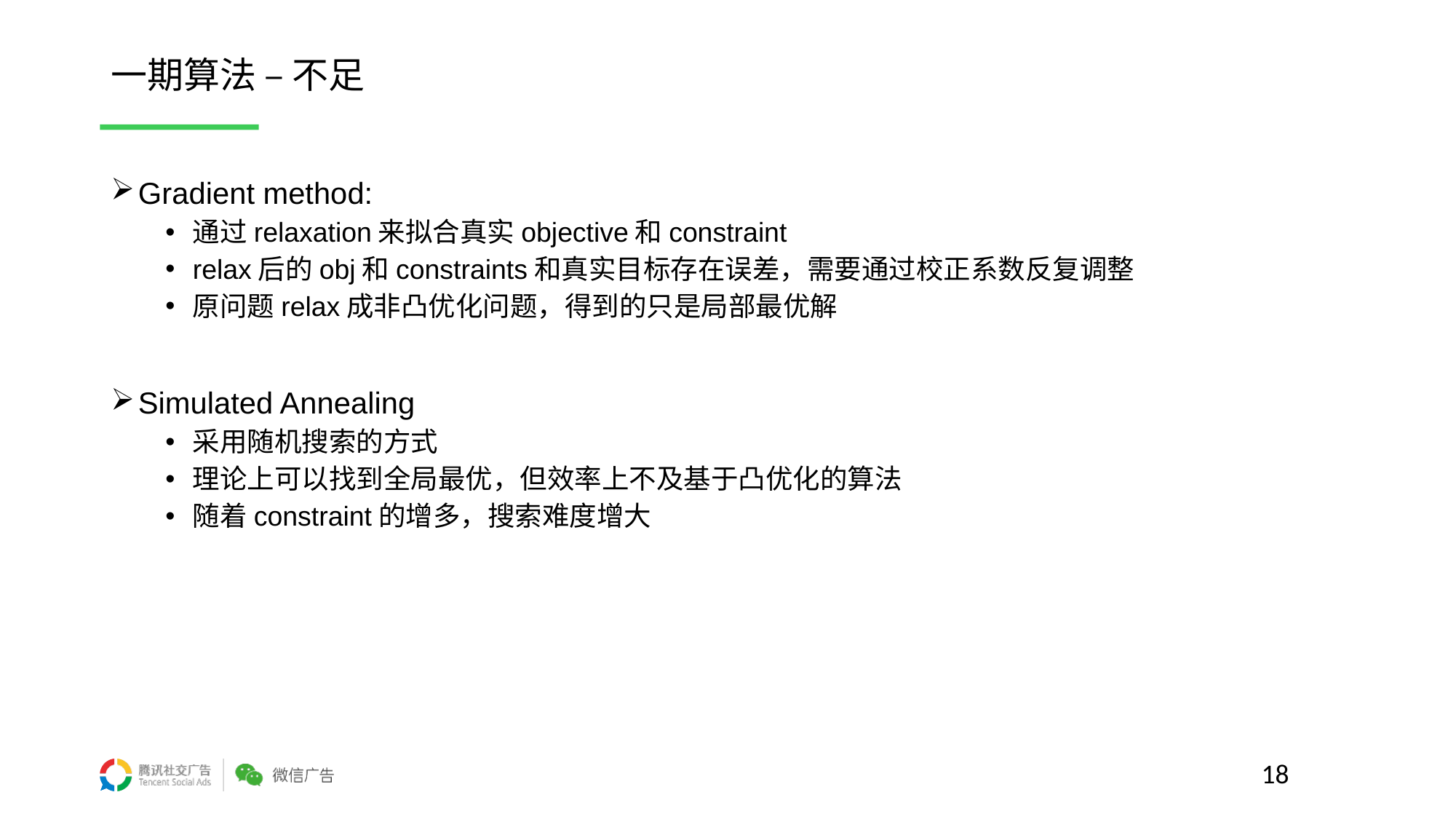

# 一期算法 – 不足
Gradient method:
通过relaxation来拟合真实objective和constraint
relax后的obj和constraints和真实目标存在误差，需要通过校正系数反复调整
原问题relax成非凸优化问题，得到的只是局部最优解

Simulated Annealing
采用随机搜索的方式
理论上可以找到全局最优，但效率上不及基于凸优化的算法
随着constraint的增多，搜索难度增大